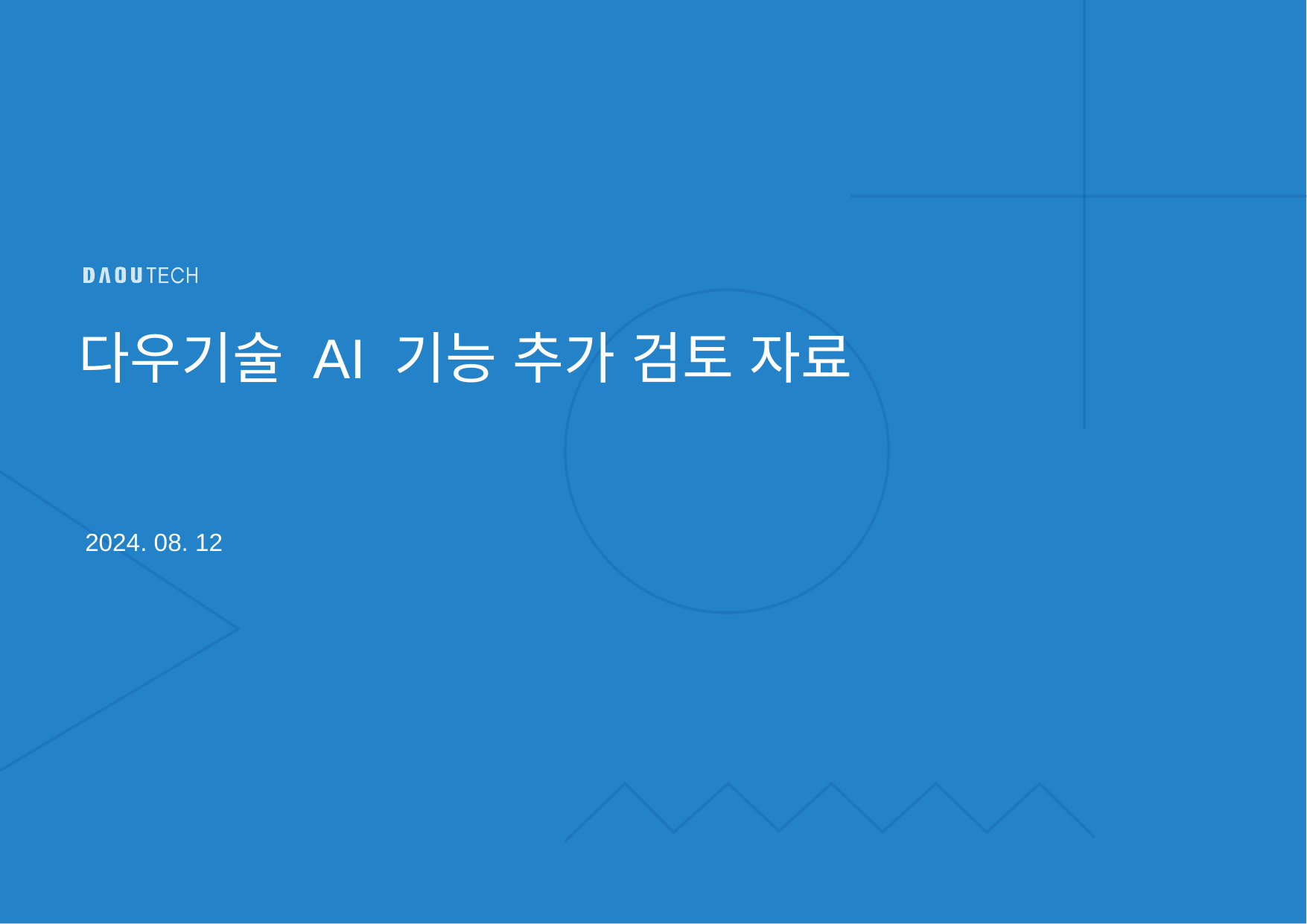

다우기술 AI 기능 추가 검토 자료
 2024. 08. 12